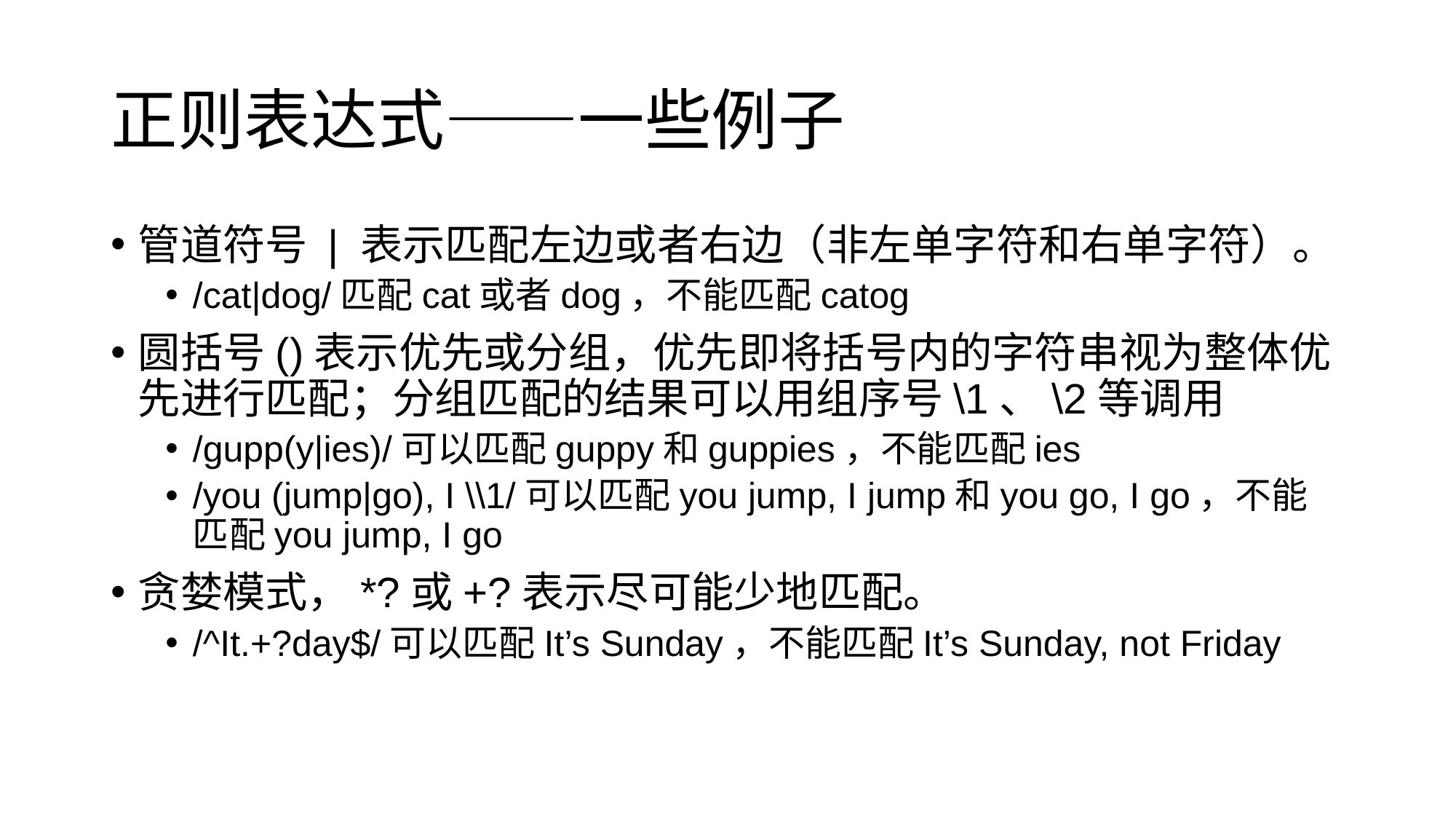

# 正则表达式——一些例子
管道符号 | 表示匹配左边或者右边（非左单字符和右单字符）。
/cat|dog/匹配cat或者dog，不能匹配catog
圆括号()表示优先或分组，优先即将括号内的字符串视为整体优先进行匹配；分组匹配的结果可以用组序号\1、\2等调用
/gupp(y|ies)/可以匹配guppy和guppies，不能匹配ies
/you (jump|go), I \\1/可以匹配you jump, I jump和you go, I go，不能匹配you jump, I go
贪婪模式，*?或+?表示尽可能少地匹配。
/^It.+?day$/可以匹配It’s Sunday，不能匹配It’s Sunday, not Friday